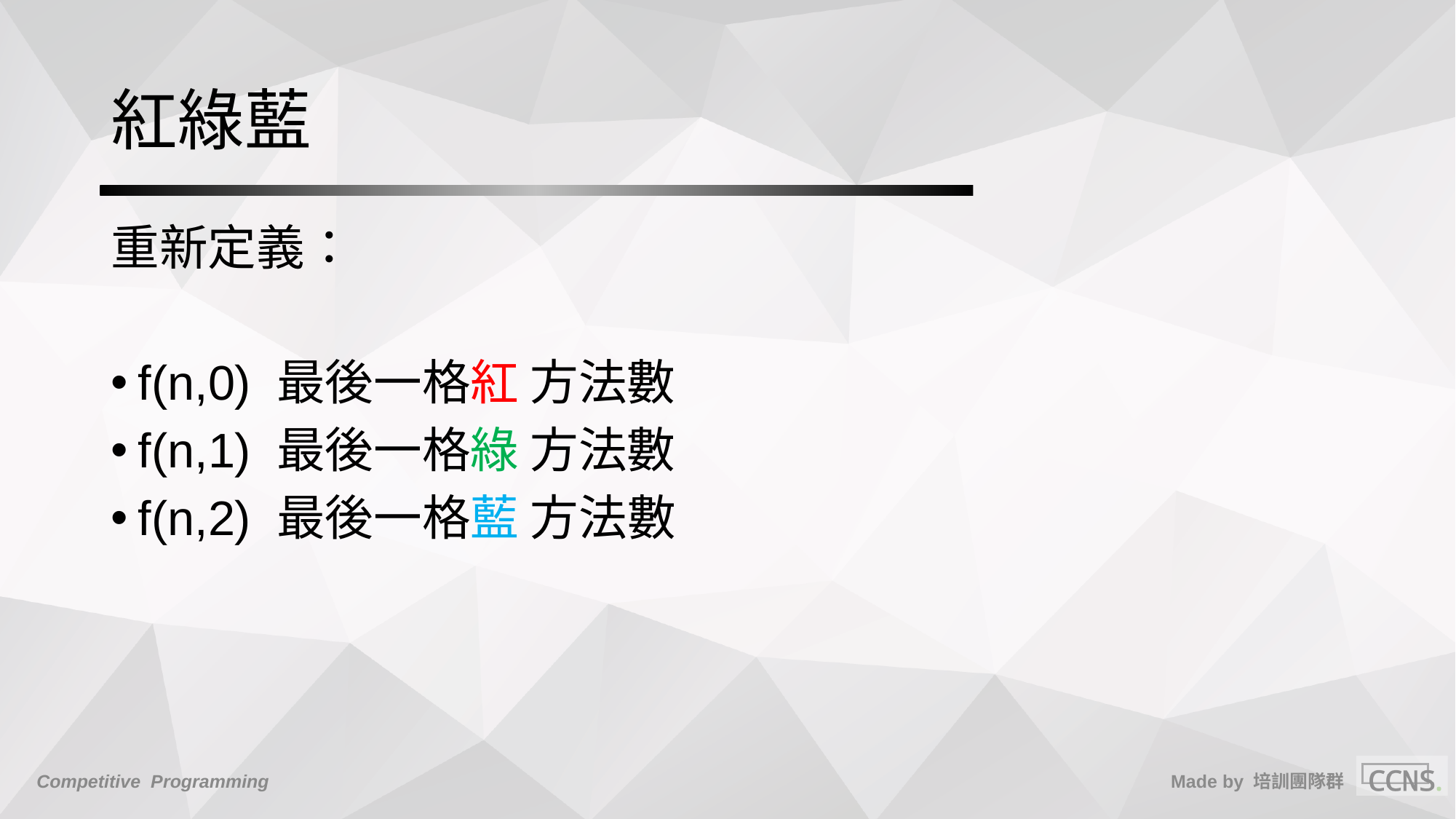

# 紅綠藍
重新定義：

f(n,0) 最後一格紅 方法數
f(n,1) 最後一格綠 方法數
f(n,2) 最後一格藍 方法數